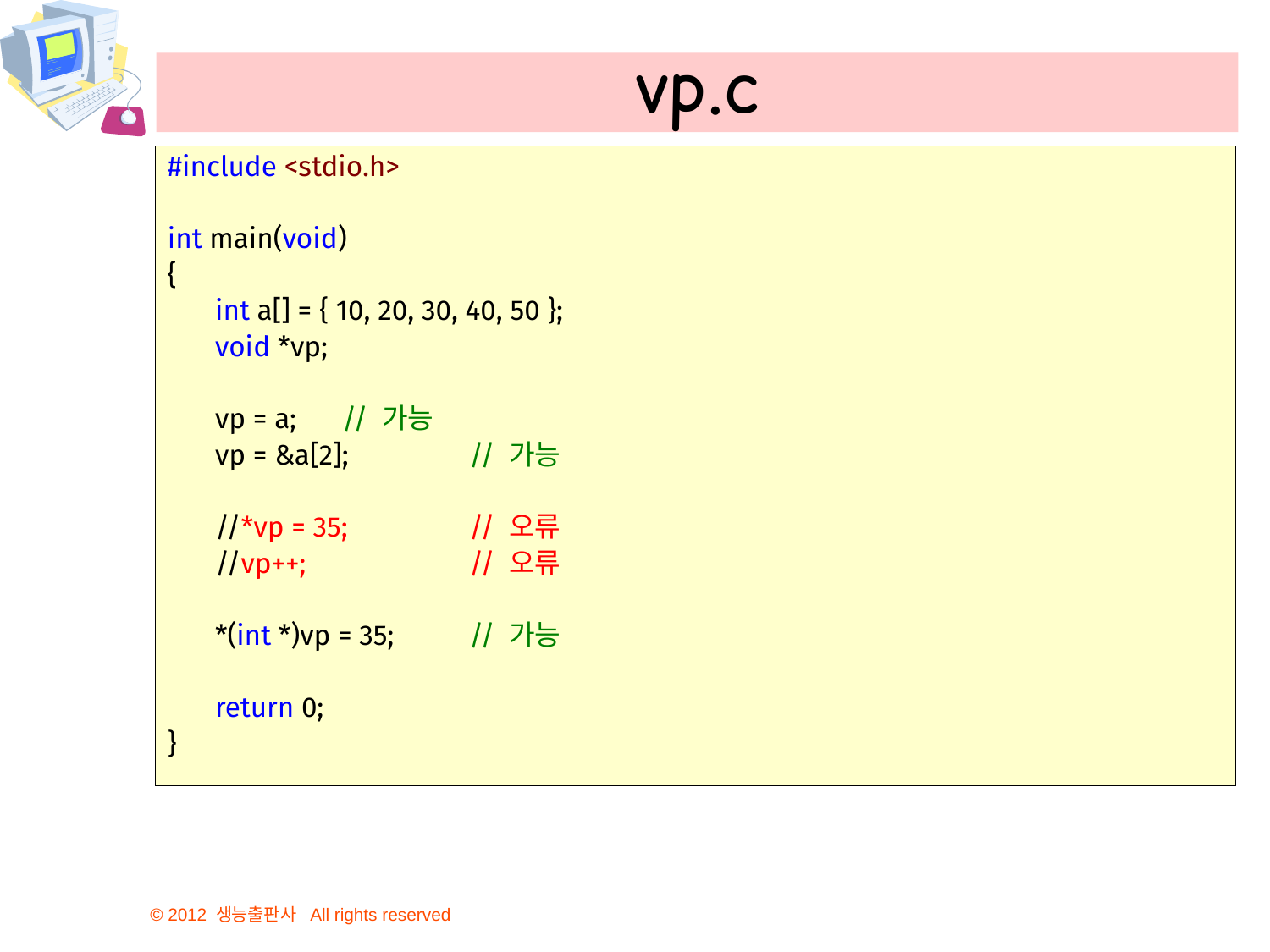

# vp.c
#include <stdio.h>

int main(void)
{
	int a[] = { 10, 20, 30, 40, 50 };
	void *vp;

	vp = a;	// 가능
	vp = &a[2];	// 가능

	//*vp = 35;	// 오류
	//vp++;		// 오류

	*(int *)vp = 35;	// 가능

	return 0;
}